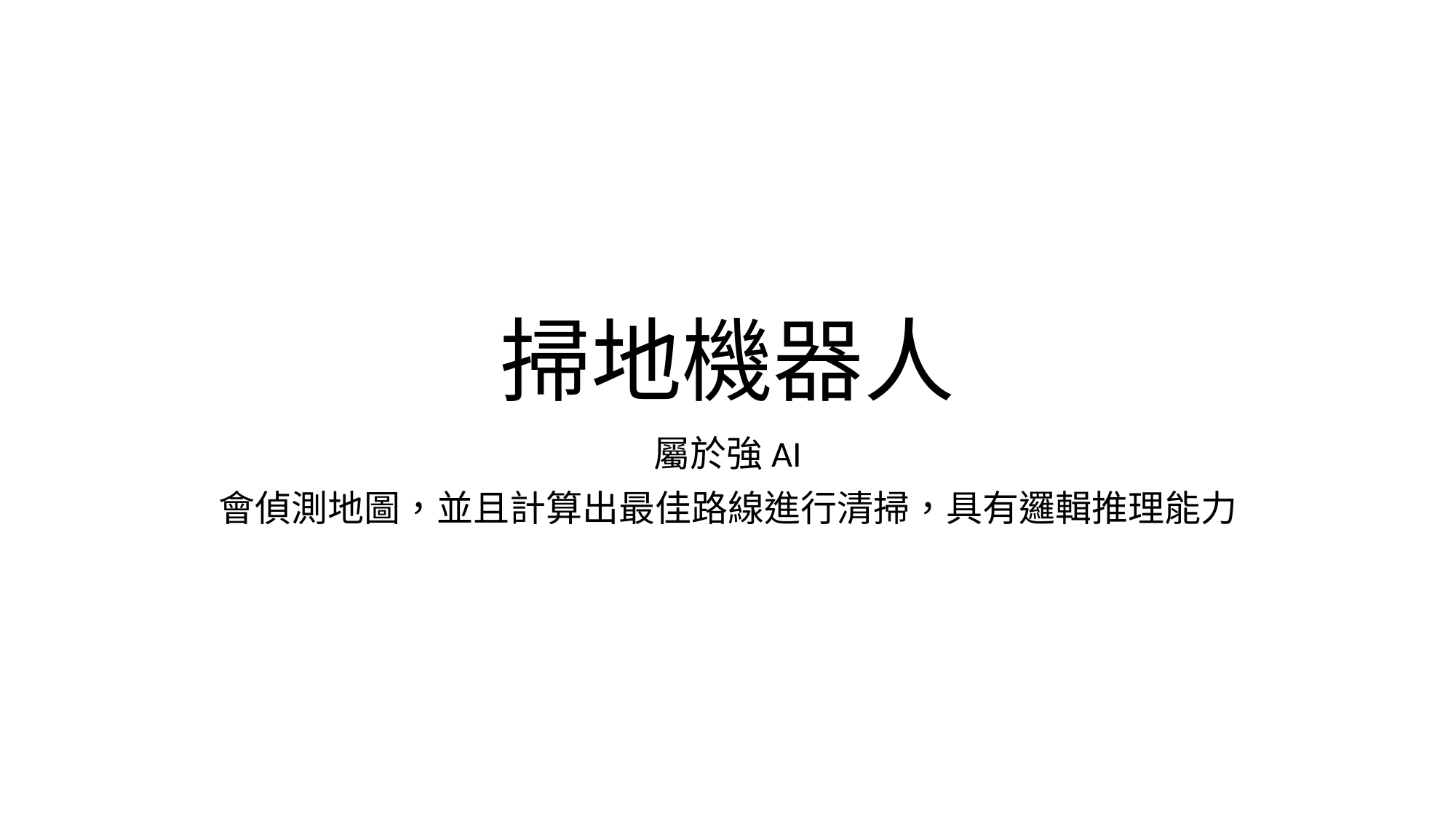

# 掃地機器人
屬於強AI
會偵測地圖，並且計算出最佳路線進行清掃，具有邏輯推理能力